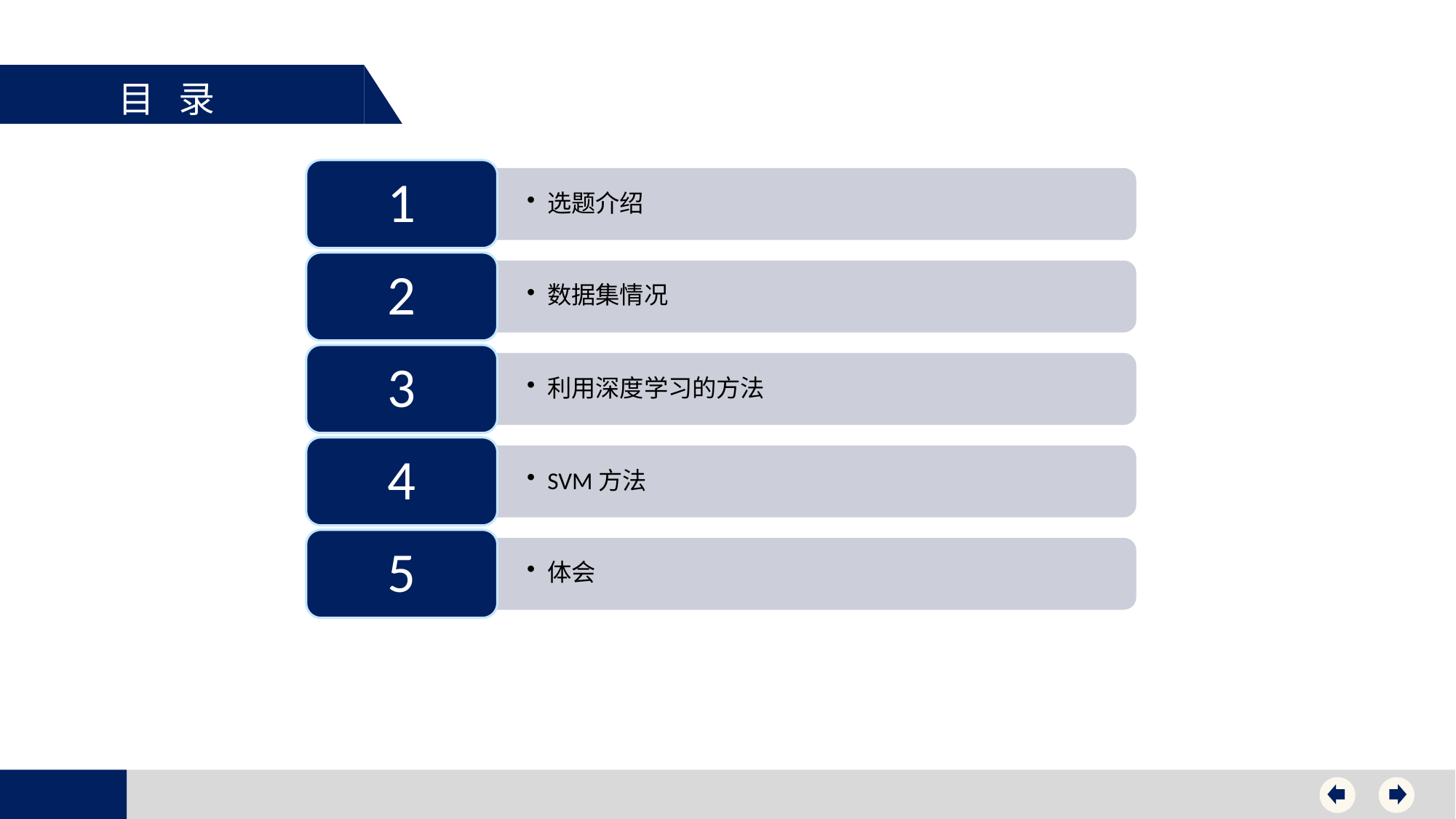

目   录
1
选题介绍
2
数据集情况
3
利用深度学习的方法
4
SVM方法
5
体会